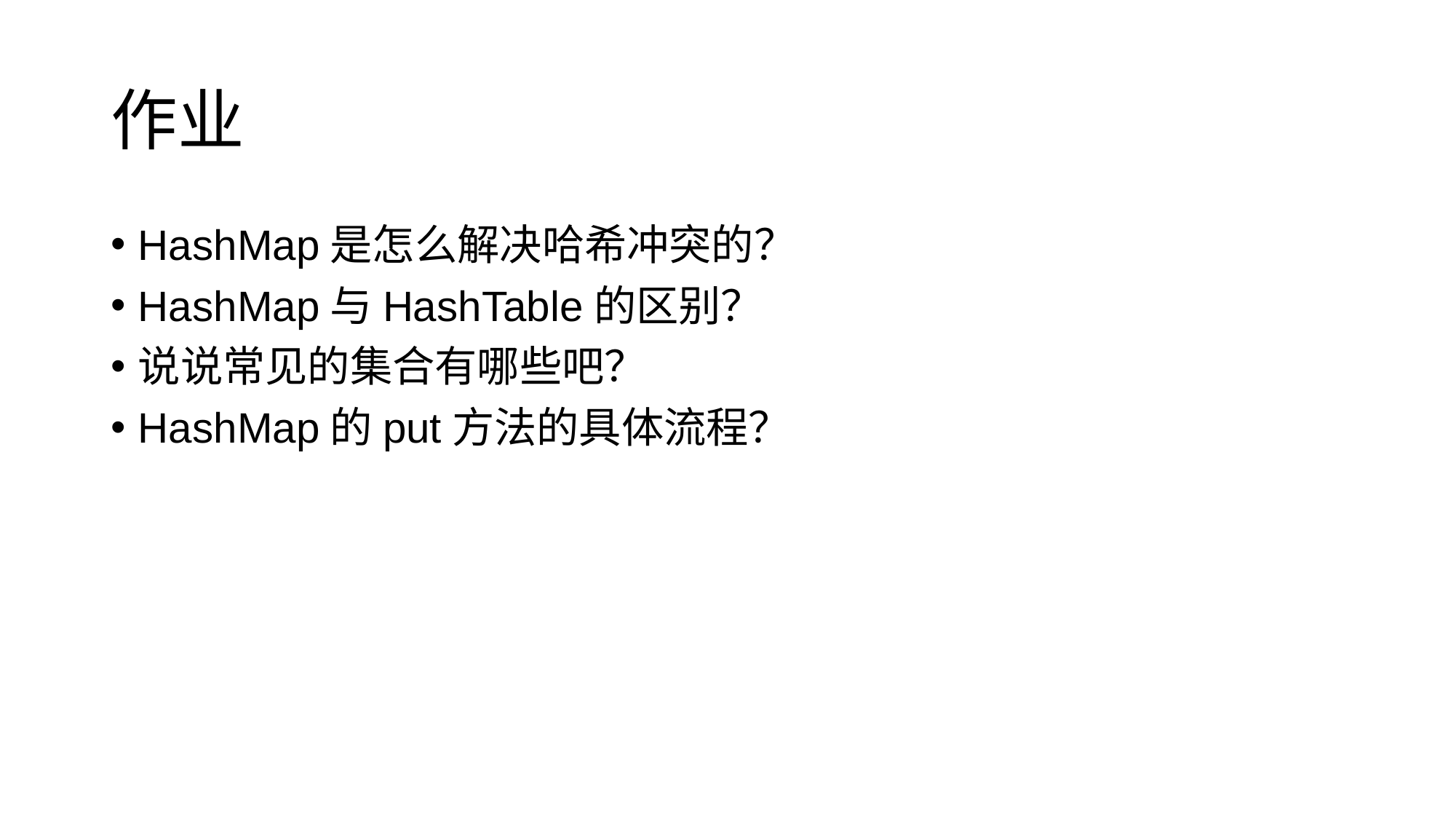

# 作业
HashMap是怎么解决哈希冲突的？
HashMap与HashTable的区别？
说说常见的集合有哪些吧？
HashMap的put方法的具体流程？